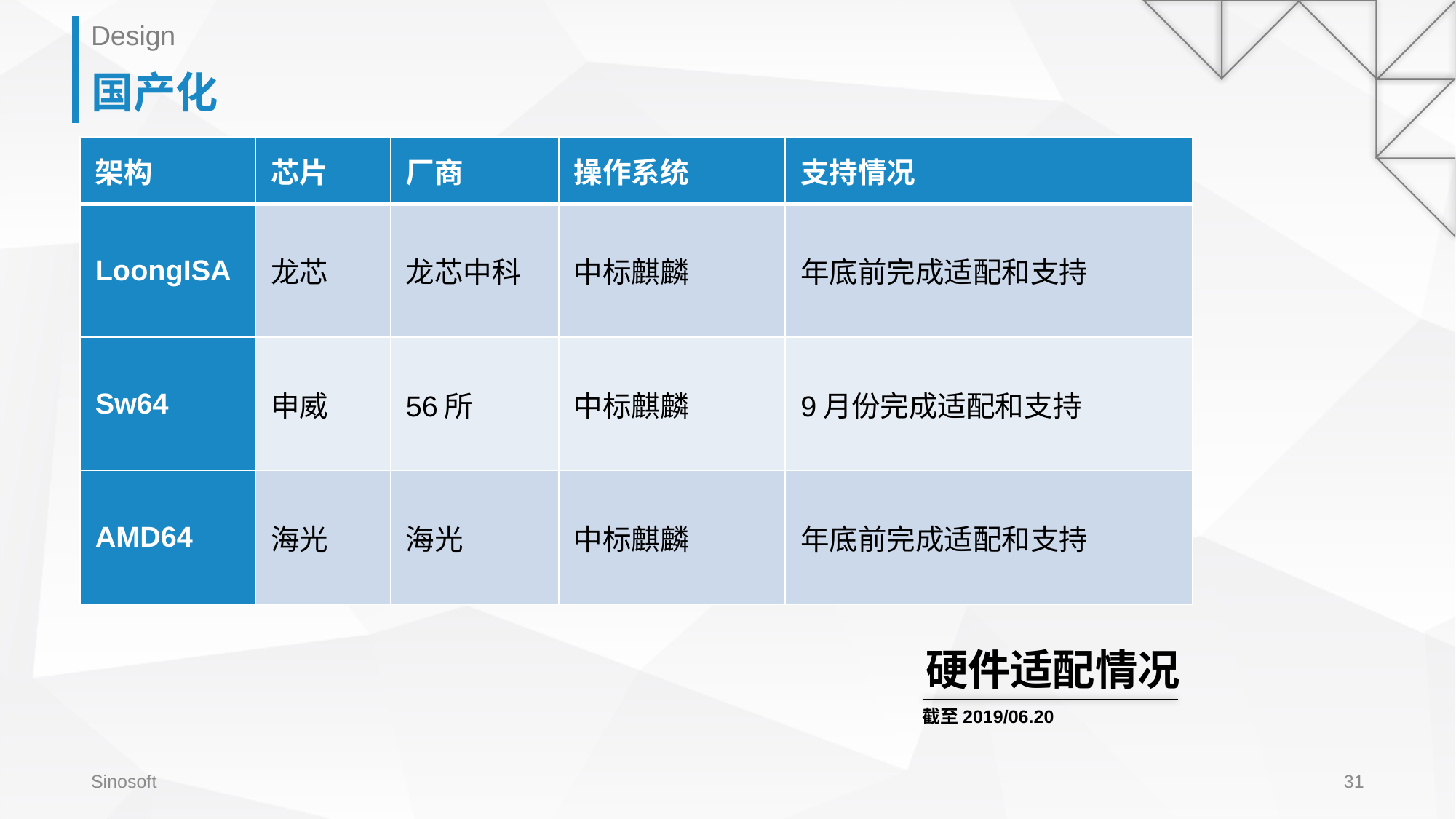

Design
# 国产化
| 架构 | 芯片 | 厂商 | 操作系统 | 支持情况 |
| --- | --- | --- | --- | --- |
| LoongISA | 龙芯 | 龙芯中科 | 中标麒麟 | 年底前完成适配和支持 |
| Sw64 | 申威 | 56所 | 中标麒麟 | 9月份完成适配和支持 |
| AMD64 | 海光 | 海光 | 中标麒麟 | 年底前完成适配和支持 |
硬件适配情况
截至2019/06.20
Sinosoft
31